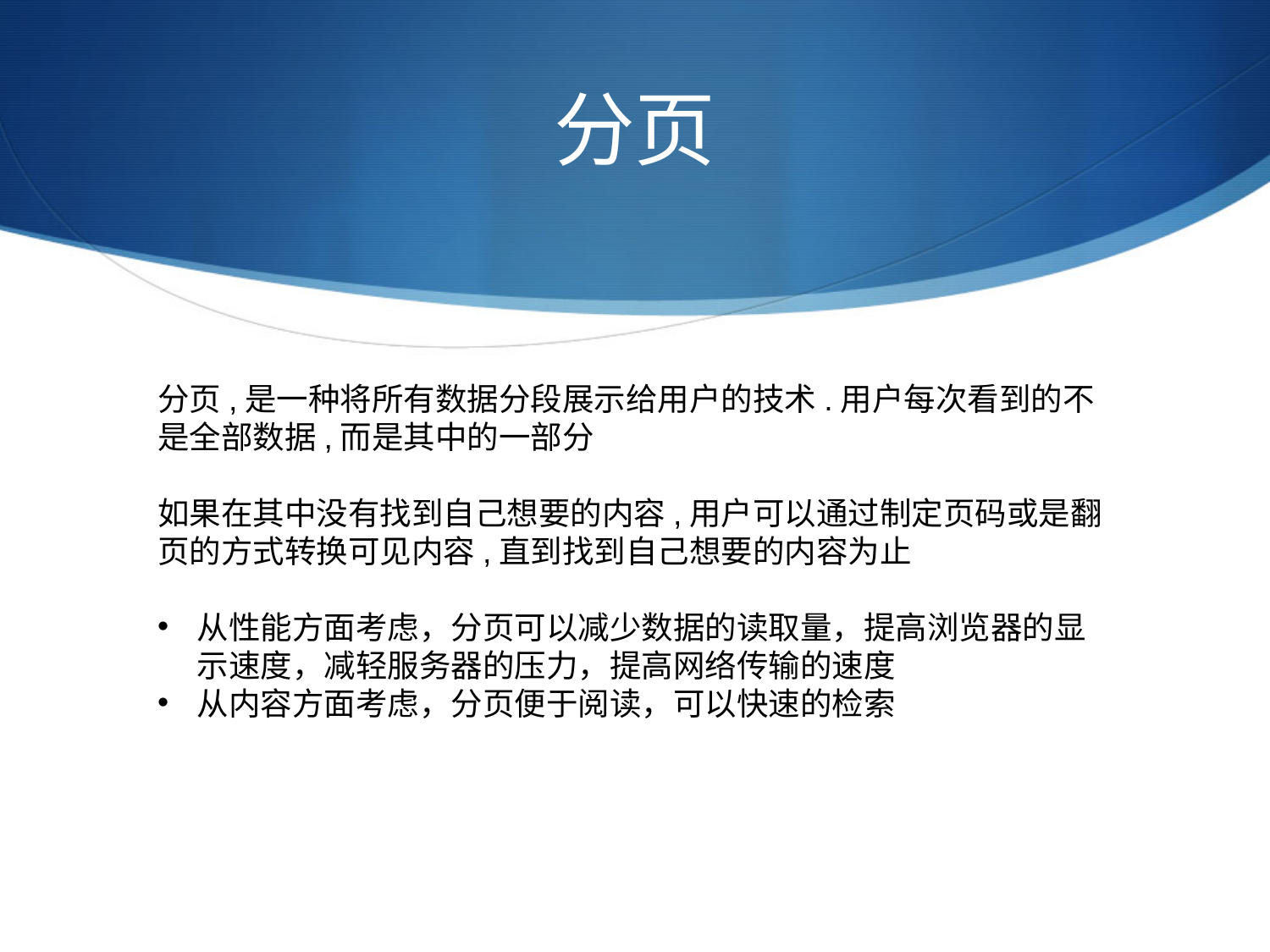

# 分页
分页,是一种将所有数据分段展示给用户的技术.用户每次看到的不是全部数据,而是其中的一部分

如果在其中没有找到自己想要的内容,用户可以通过制定页码或是翻页的方式转换可见内容,直到找到自己想要的内容为止

从性能方面考虑，分页可以减少数据的读取量，提高浏览器的显示速度，减轻服务器的压力，提高网络传输的速度
从内容方面考虑，分页便于阅读，可以快速的检索